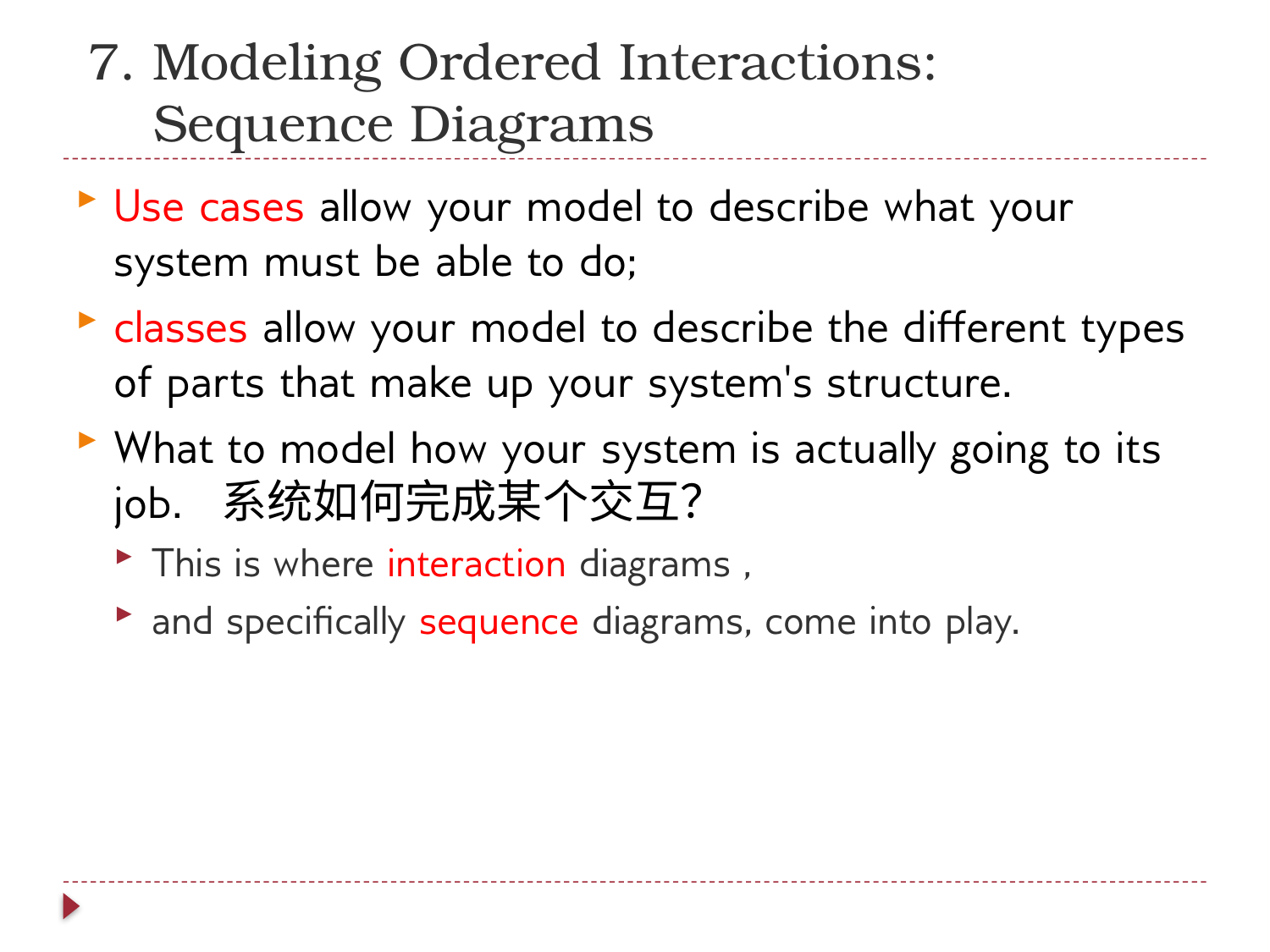

# 7. Modeling Ordered Interactions: Sequence Diagrams
Use cases allow your model to describe what your system must be able to do;
classes allow your model to describe the different types of parts that make up your system's structure.
What to model how your system is actually going to its job.  系统如何完成某个交互？
This is where interaction diagrams ,
and specifically sequence diagrams, come into play.